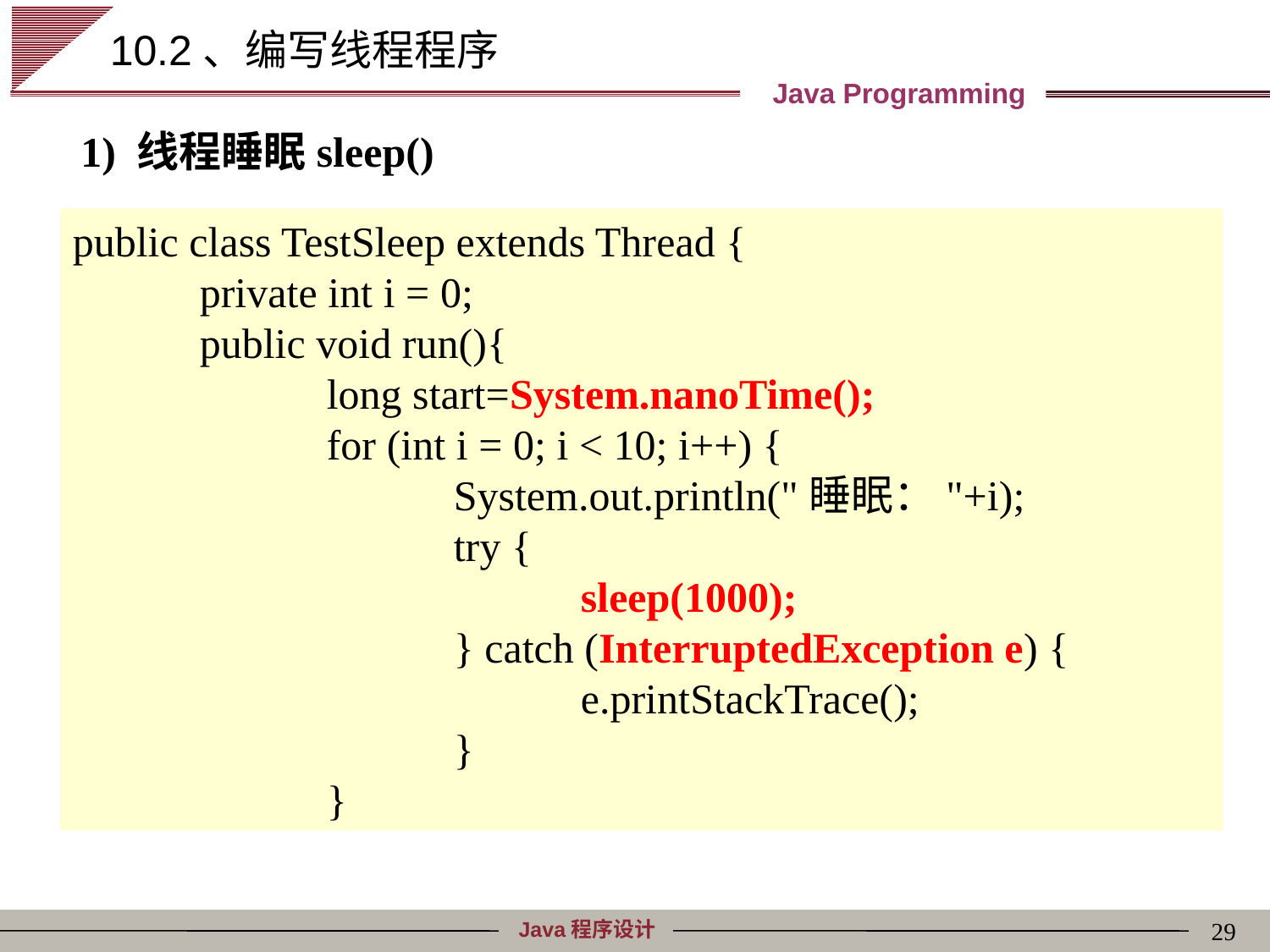

# 10.2、编写线程程序
1) 线程睡眠sleep()

public class TestSleep extends Thread {
	private int i = 0;
	public void run(){
		long start=System.nanoTime();
		for (int i = 0; i < 10; i++) {
			System.out.println("睡眠："+i);
			try {
				sleep(1000);
			} catch (InterruptedException e) {
				e.printStackTrace();
			}
		}